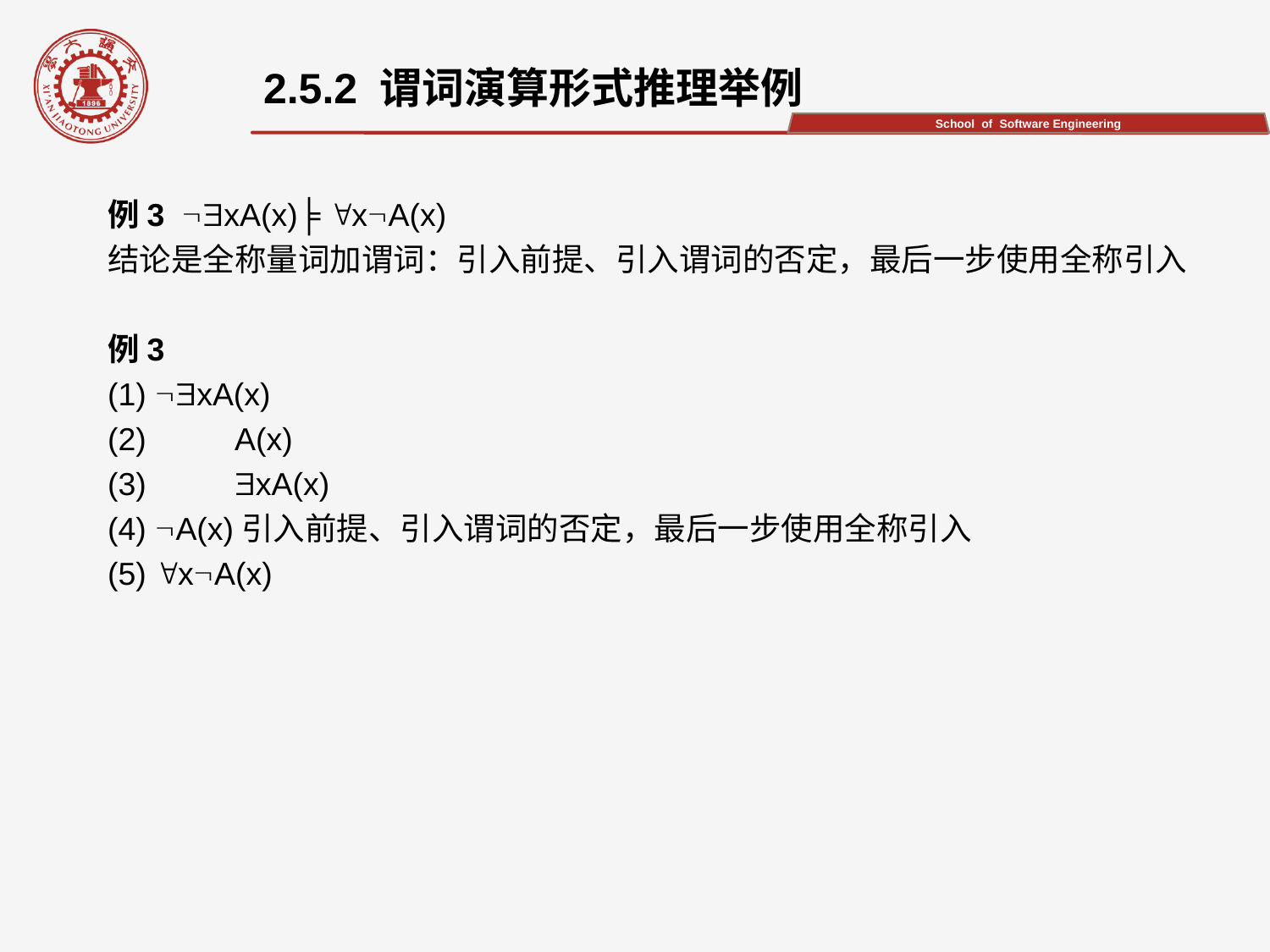

2.5.2 谓词演算形式推理举例

例3  ¬∃xA(x)╞ ∀x¬A(x)
结论是全称量词加谓词：引入前提、引入谓词的否定，最后一步使用全称引入

例3
(1) ¬∃xA(x)
(2) 	A(x)
(3) 	∃xA(x)
(4) ¬A(x)引入前提、引入谓词的否定，最后一步使用全称引入
(5) ∀x¬A(x)